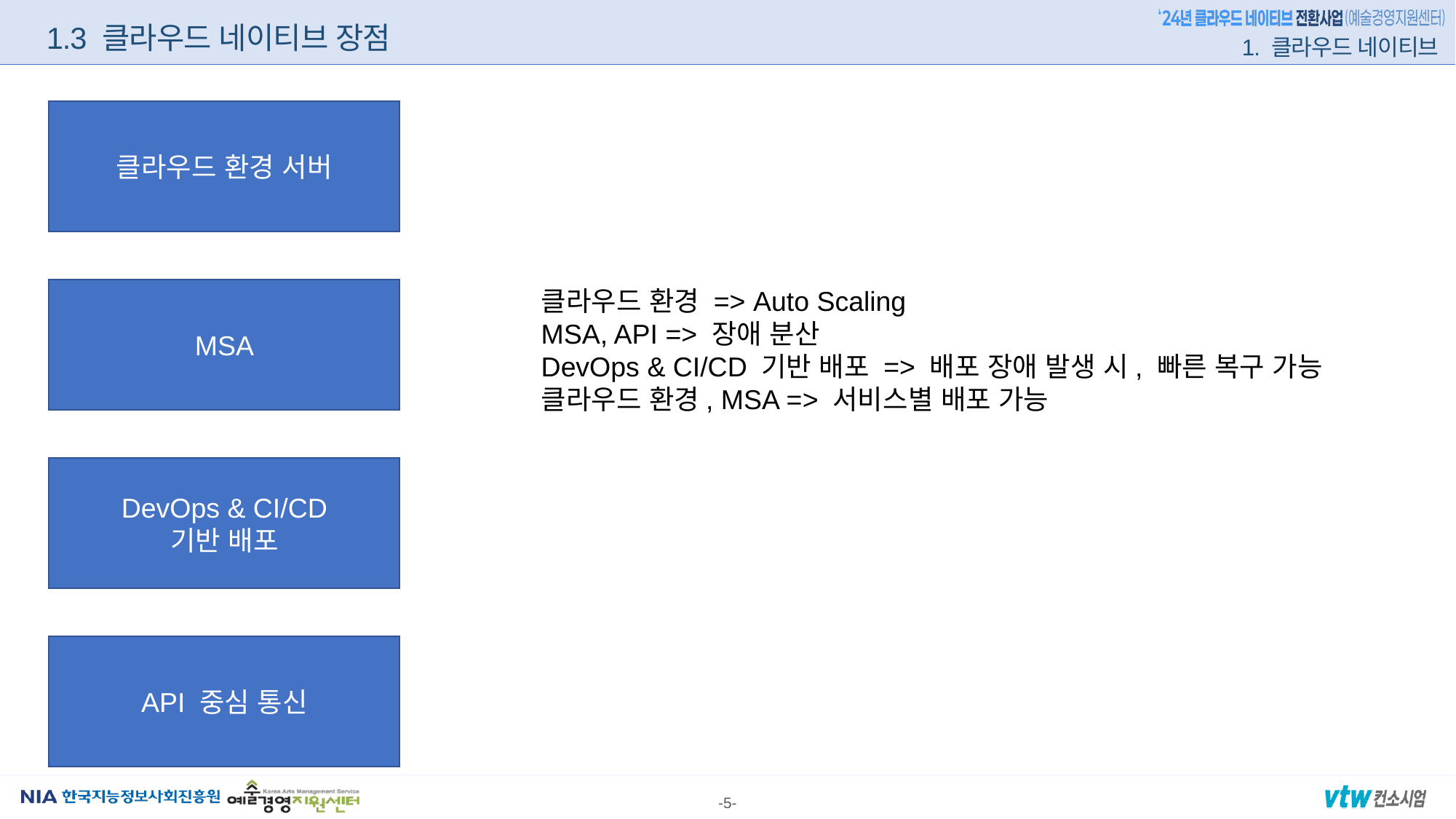

1.3 클라우드 네이티브 장점
1. 클라우드 네이티브
클라우드 환경 서버
클라우드 환경 => Auto Scaling
MSA, API => 장애 분산
DevOps & CI/CD 기반 배포 => 배포 장애 발생 시, 빠른 복구 가능
클라우드 환경, MSA => 서비스별 배포 가능
MSA
DevOps & CI/CD
기반 배포
API 중심 통신